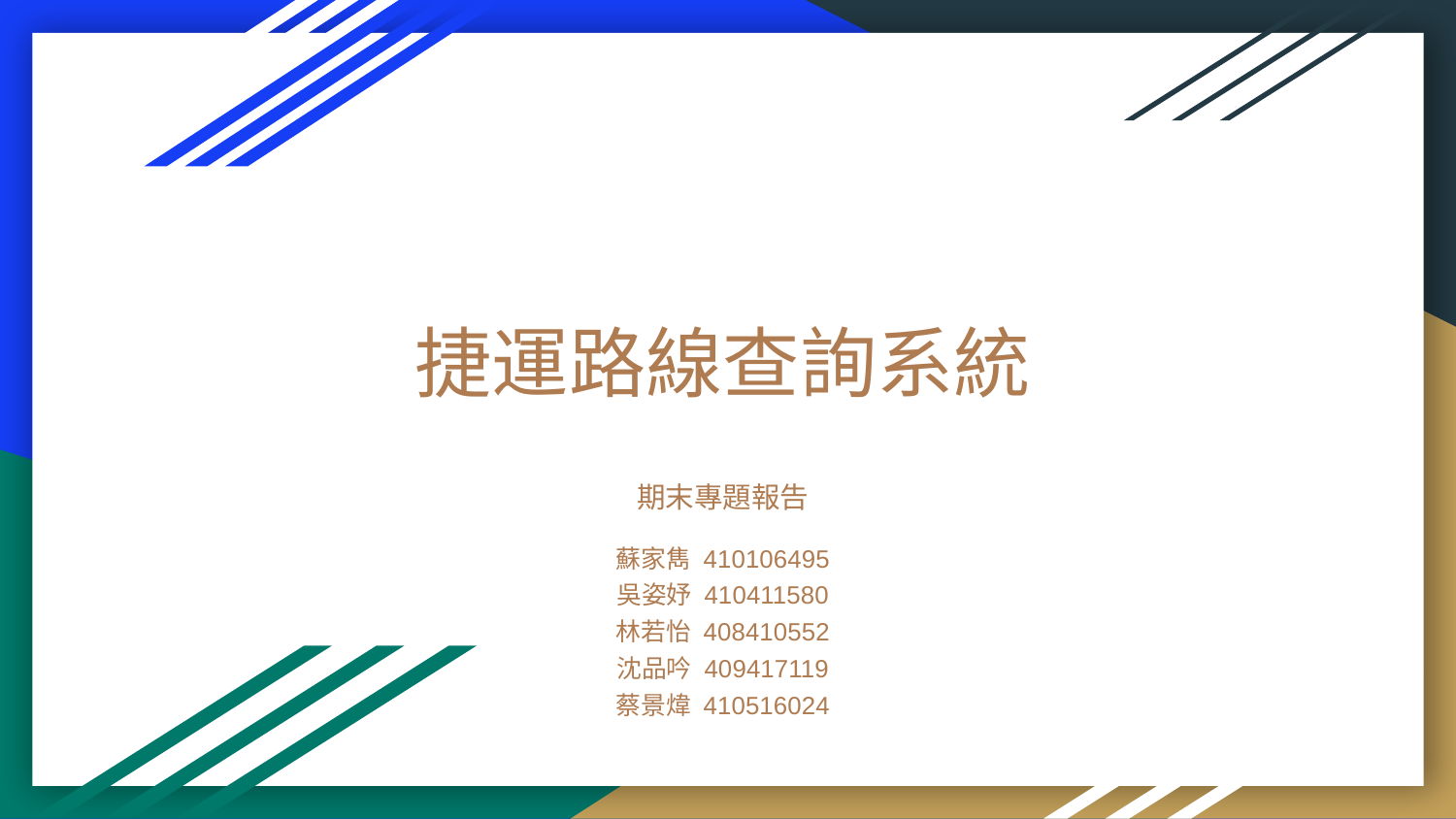

# 捷運路線查詢系統
期末專題報告

蘇家雋 410106495
吳姿妤 410411580
林若怡 408410552
沈品吟 409417119
蔡景煒 410516024